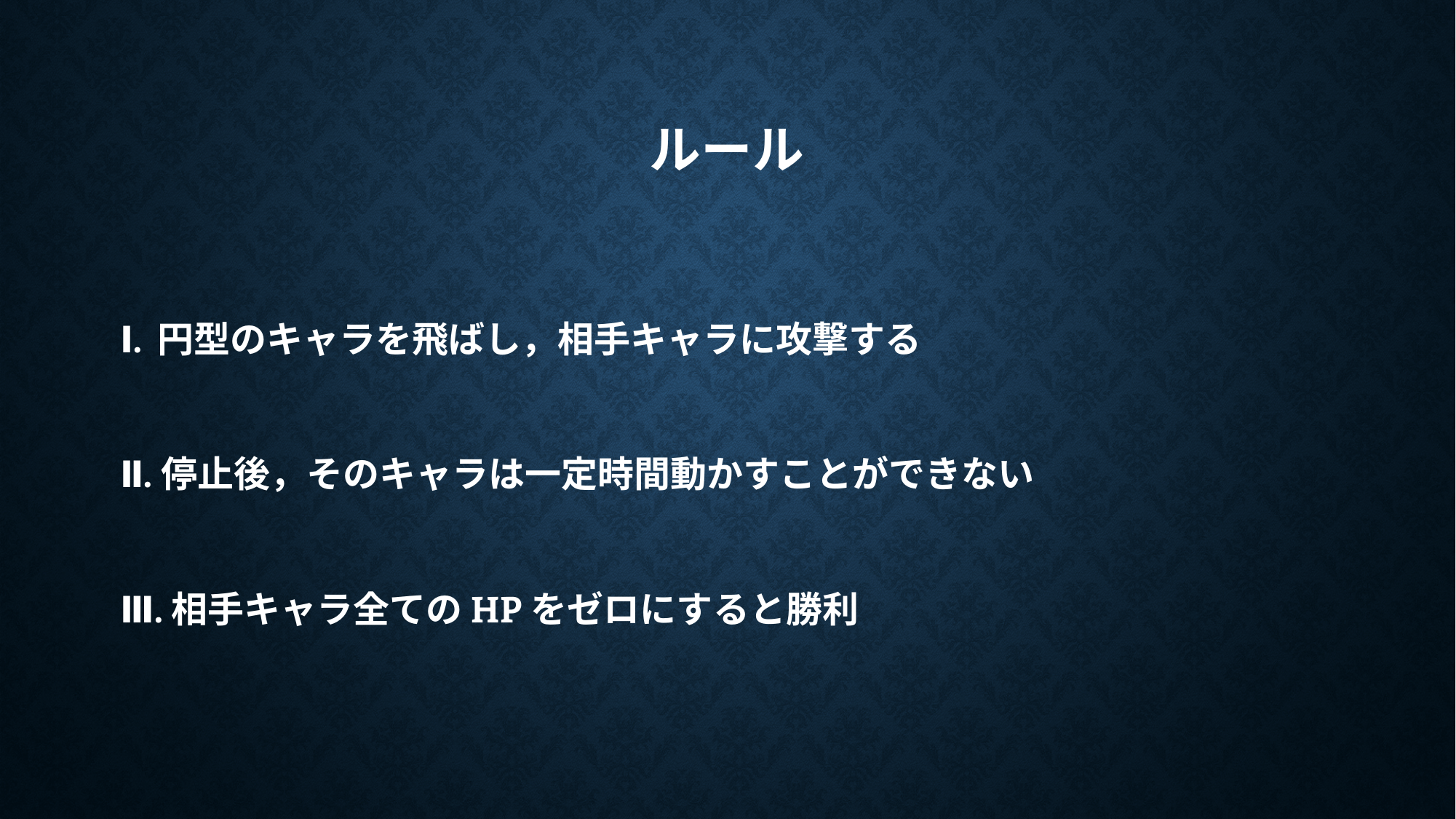

# ルール

Ⅰ. 円型のキャラを飛ばし，相手キャラに攻撃する

Ⅱ.停止後，そのキャラは一定時間動かすことができない

Ⅲ.相手キャラ全てのHPをゼロにすると勝利